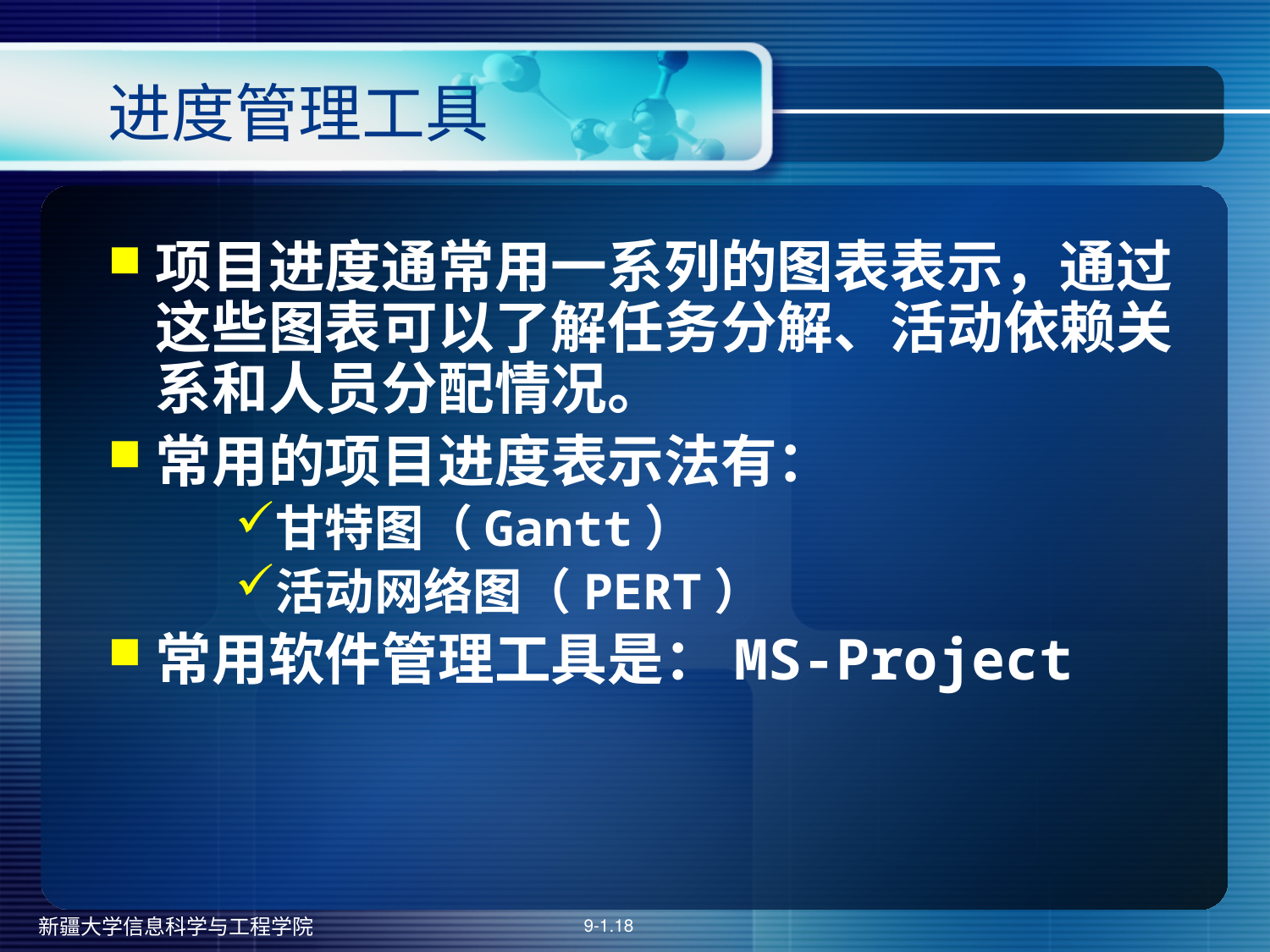

# 进度管理工具
项目进度通常用一系列的图表表示，通过这些图表可以了解任务分解、活动依赖关系和人员分配情况。
常用的项目进度表示法有：
甘特图（Gantt）
活动网络图（PERT）
常用软件管理工具是：MS-Project